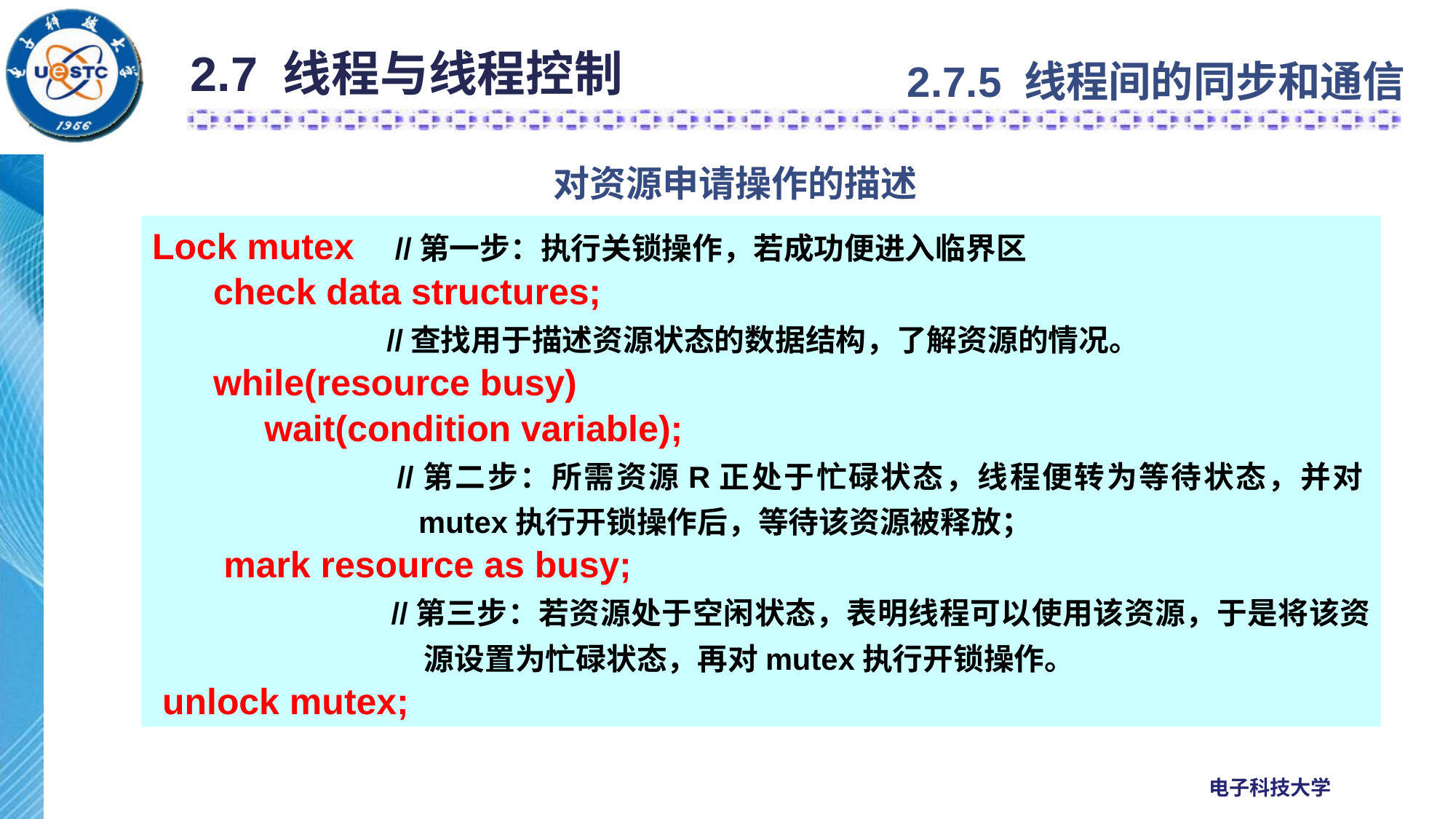

2.7 线程与线程控制
2.7.5 线程间的同步和通信
# 对资源申请操作的描述
Lock mutex    //第一步：执行关锁操作，若成功便进入临界区
      check data structures;
                            //查找用于描述资源状态的数据结构，了解资源的情况。
      while(resource busy)
           wait(condition variable);
//第二步：所需资源R正处于忙碌状态，线程便转为等待状态，并对mutex执行开锁操作后，等待该资源被释放；
       mark resource as busy;
//第三步：若资源处于空闲状态，表明线程可以使用该资源，于是将该资源设置为忙碌状态，再对mutex执行开锁操作。
 unlock mutex;